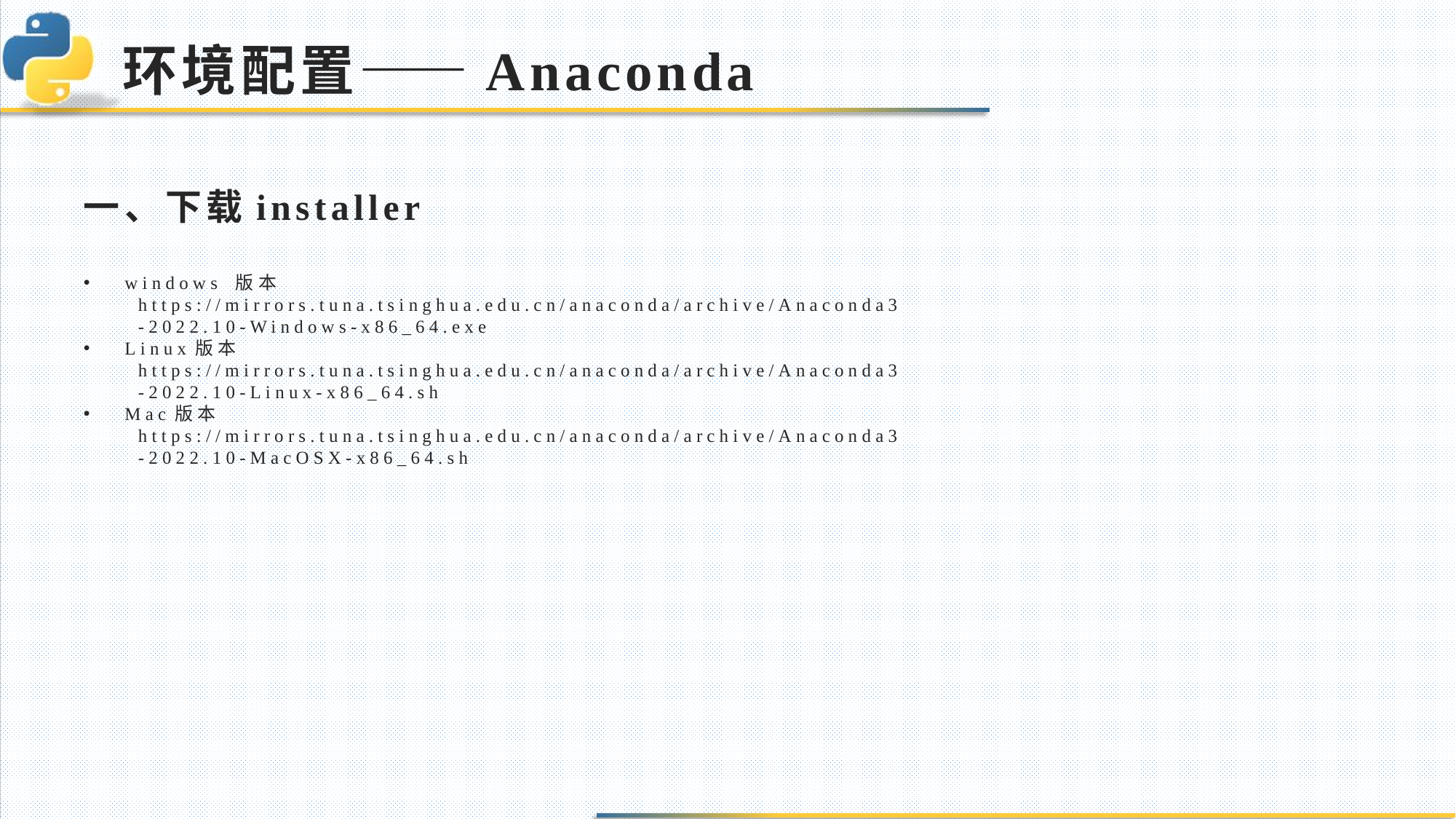

# 环境配置——Anaconda
一、下载installer

windows 版本
https://mirrors.tuna.tsinghua.edu.cn/anaconda/archive/Anaconda3
-2022.10-Windows-x86_64.exe
Linux版本
https://mirrors.tuna.tsinghua.edu.cn/anaconda/archive/Anaconda3
-2022.10-Linux-x86_64.sh
Mac版本
https://mirrors.tuna.tsinghua.edu.cn/anaconda/archive/Anaconda3
-2022.10-MacOSX-x86_64.sh